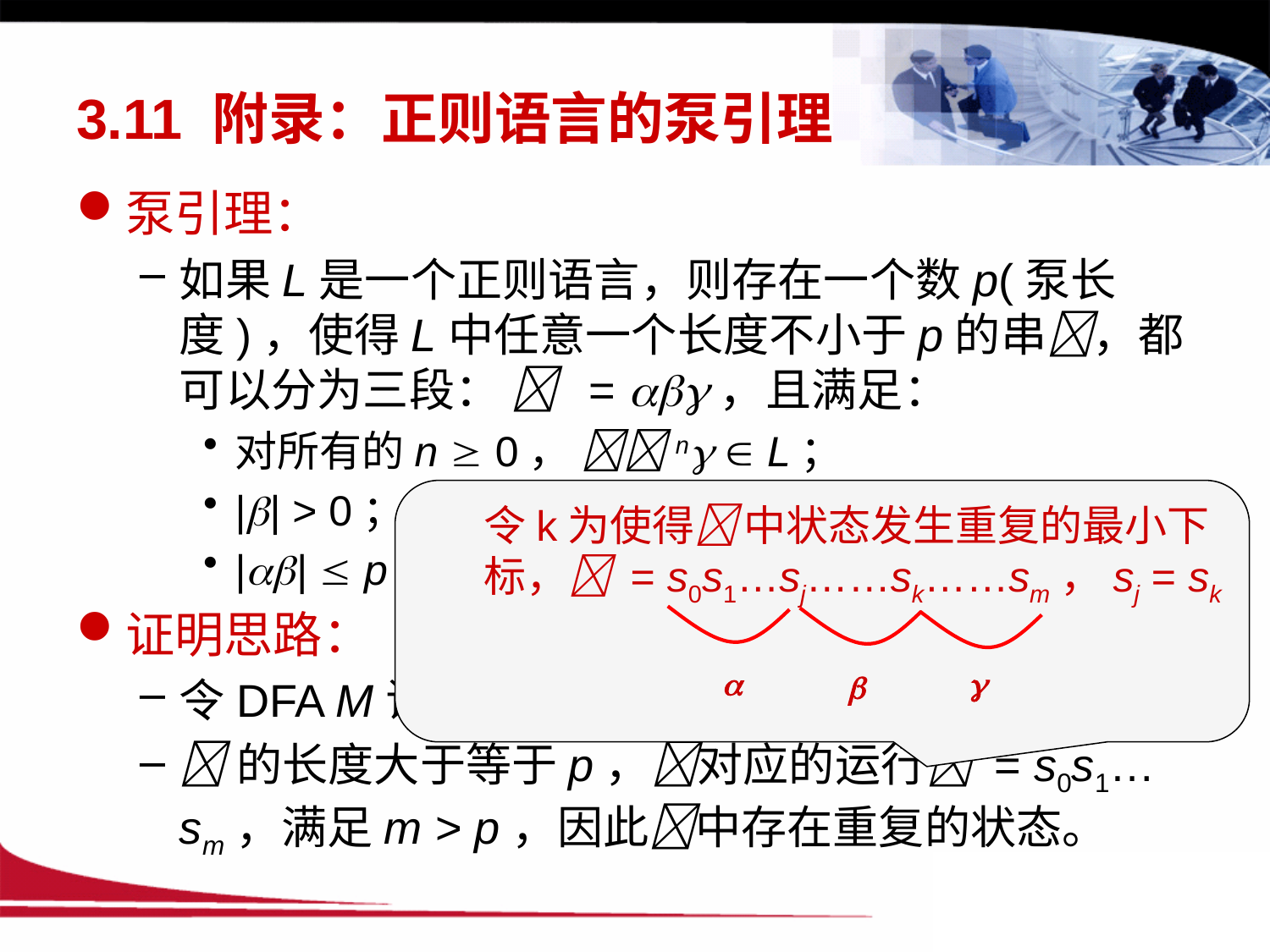

# 3.11 附录：正则语言的泵引理
泵引理：
如果L是一个正则语言，则存在一个数p(泵长度)，使得L中任意一个长度不小于p的串σ，都可以分为三段： σ  = αβγ，且满足：
对所有的n ≥ 0， αβnγ ∈ L；
|β| > 0；
|αβ| ≤ p。
证明思路：
令DFA M识别L，p为M的状态数。
σ的长度大于等于p，σ对应的运行ρ = s0s1…sm，满足m > p，因此ρ中存在重复的状态。
令k为使得ρ 中状态发生重复的最小下标，ρ = s0s1…sj……sk……sm，sj = sk

α
γ
β